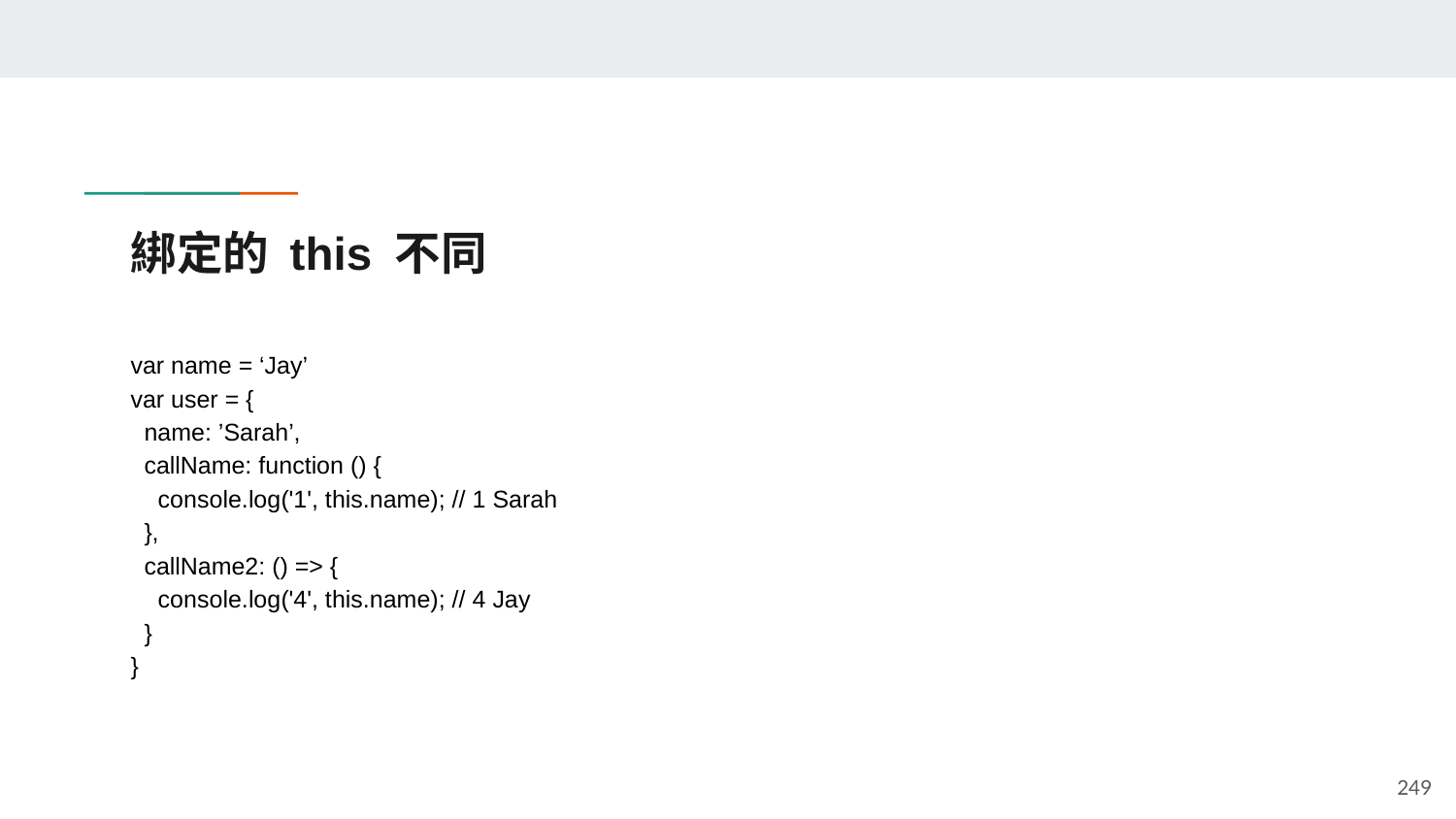

# 綁定的 this 不同
var name = ‘Jay’
var user = {
  name: ’Sarah’,
  callName: function () {
    console.log('1', this.name); // 1 Sarah
  },
  callName2: () => {
    console.log('4', this.name); // 4 Jay
  }
}

249